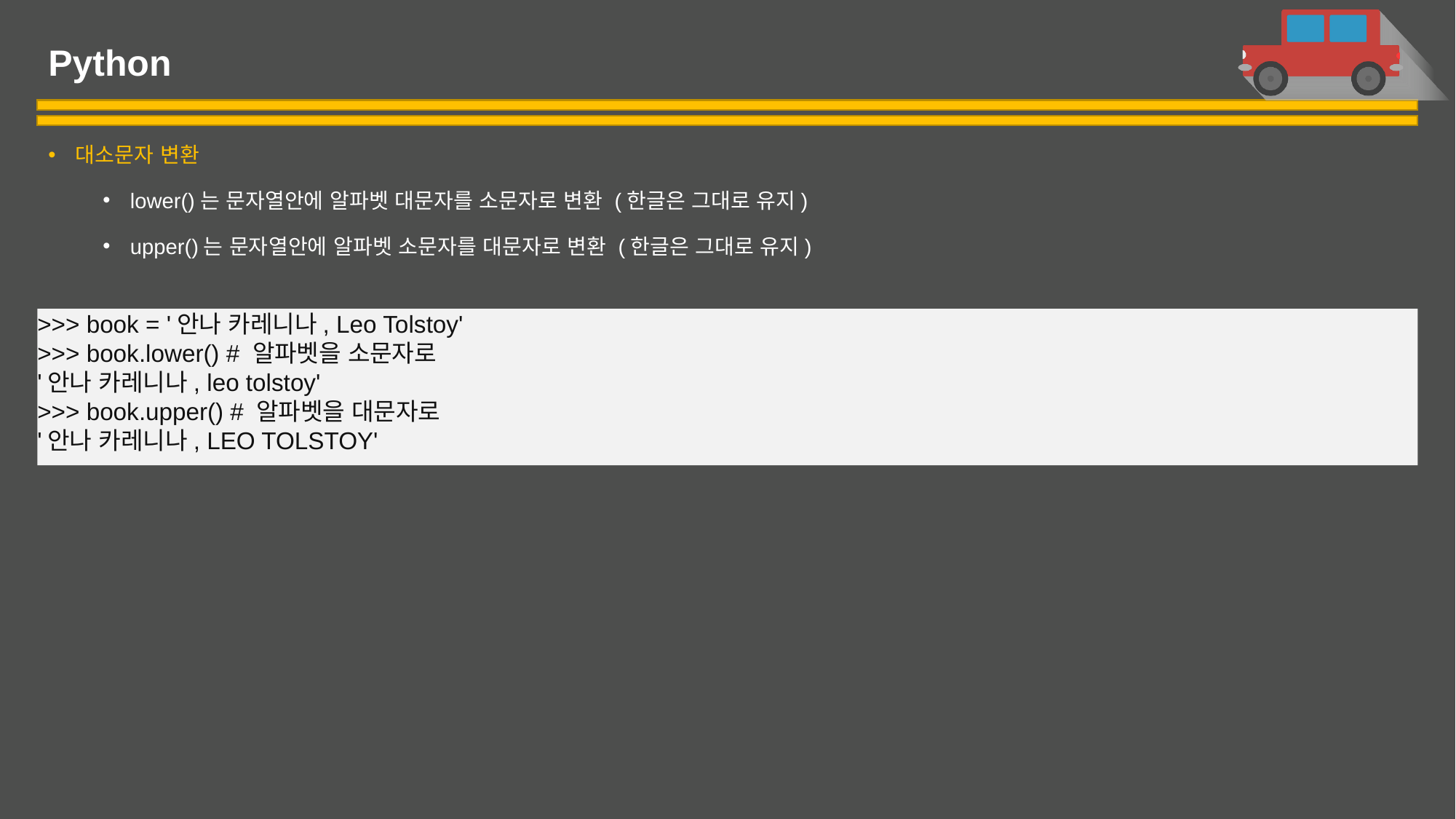

# Python
대소문자 변환
lower()는 문자열안에 알파벳 대문자를 소문자로 변환 (한글은 그대로 유지)
upper()는 문자열안에 알파벳 소문자를 대문자로 변환 (한글은 그대로 유지)

>>> book = '안나 카레니나, Leo Tolstoy'
>>> book.lower() # 알파벳을 소문자로
'안나 카레니나, leo tolstoy'
>>> book.upper() # 알파벳을 대문자로
'안나 카레니나, LEO TOLSTOY'